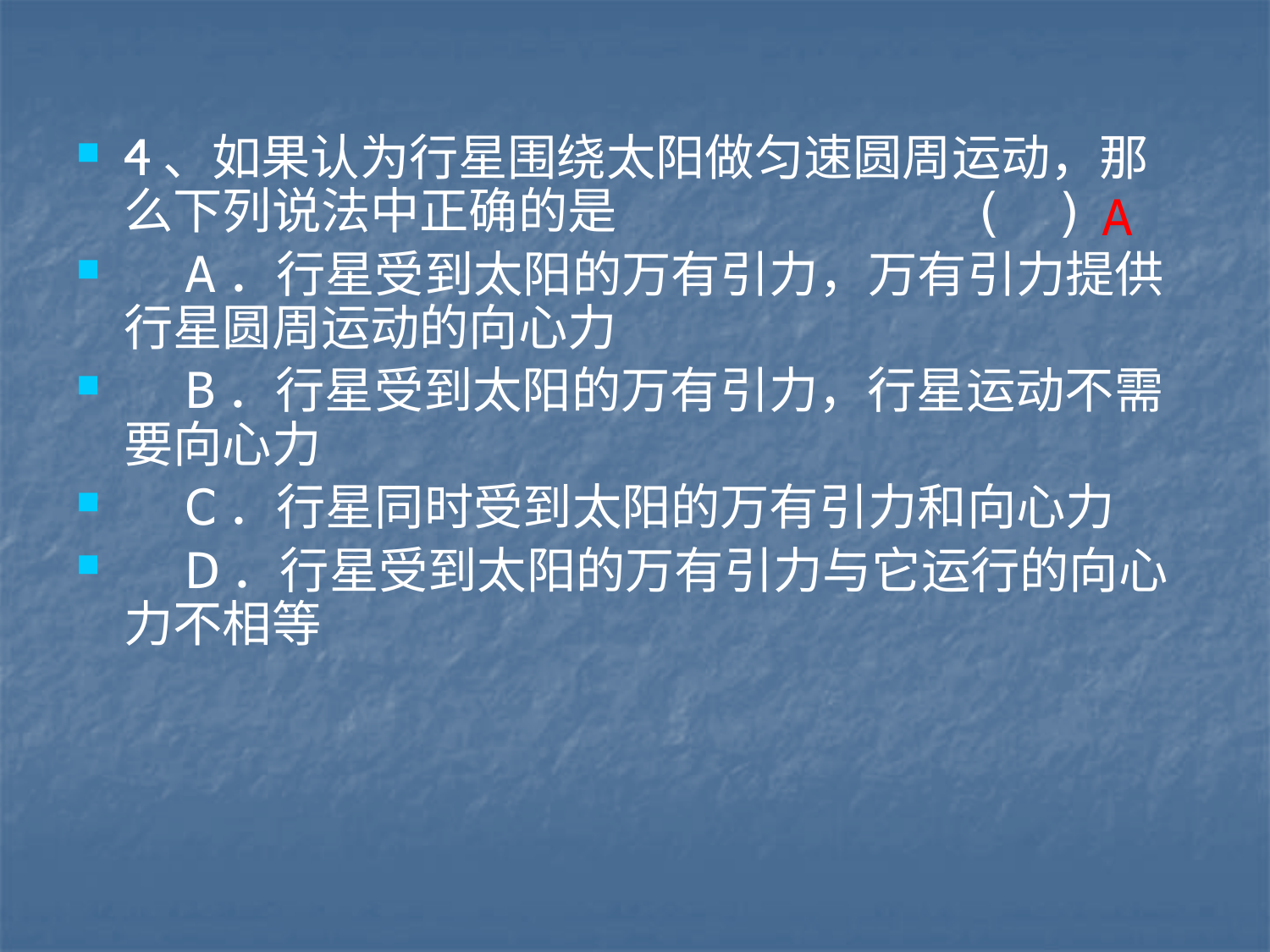

4、如果认为行星围绕太阳做匀速圆周运动，那么下列说法中正确的是                                (    )
    A．行星受到太阳的万有引力，万有引力提供行星圆周运动的向心力
    B．行星受到太阳的万有引力，行星运动不需要向心力
    C．行星同时受到太阳的万有引力和向心力
    D．行星受到太阳的万有引力与它运行的向心力不相等
A